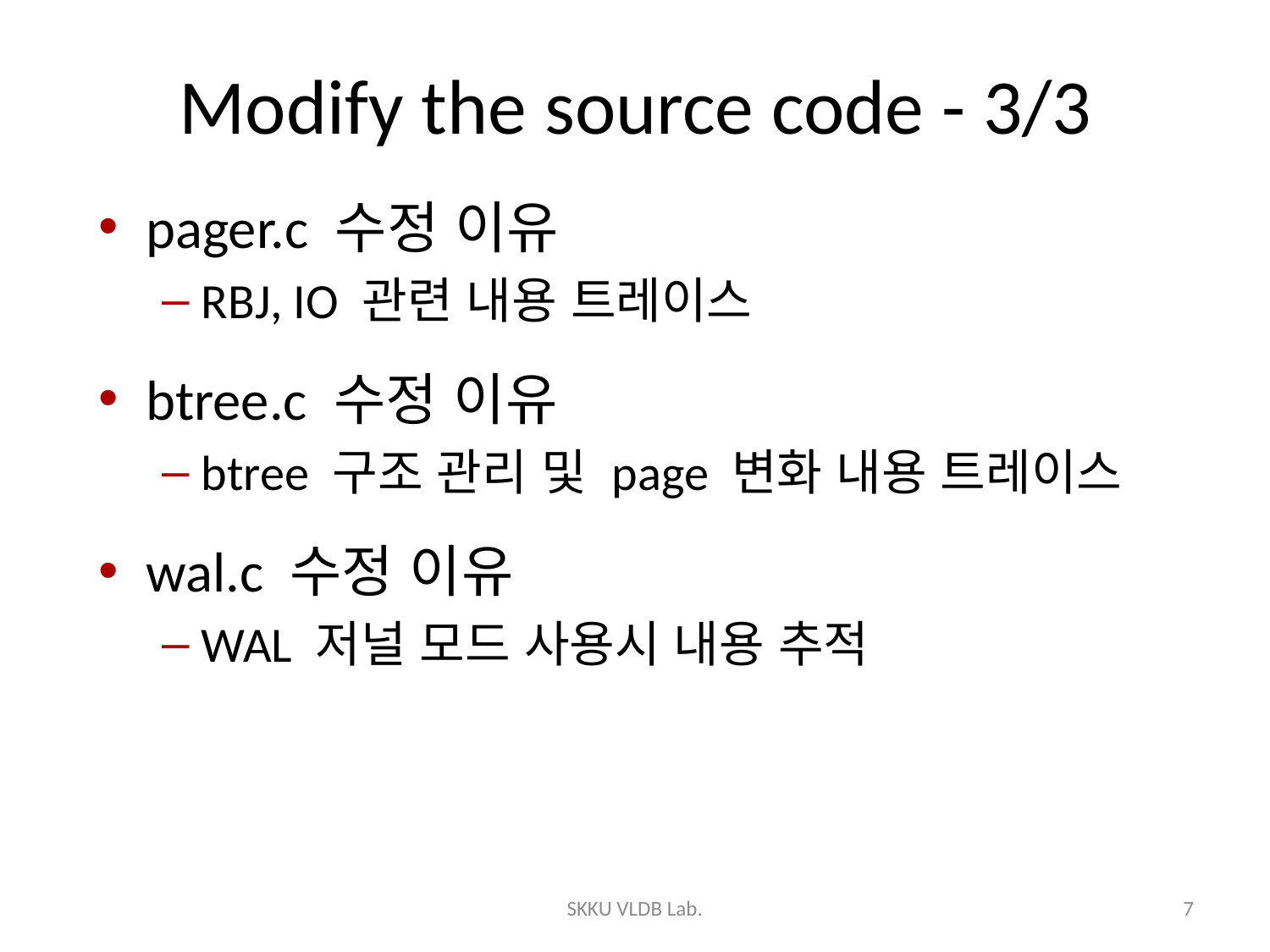

# Modify the source code - 3/3
pager.c 수정 이유
RBJ, IO 관련 내용 트레이스
btree.c 수정 이유
btree 구조 관리 및 page 변화 내용 트레이스
wal.c 수정 이유
WAL 저널 모드 사용시 내용 추적
SKKU VLDB Lab.
7